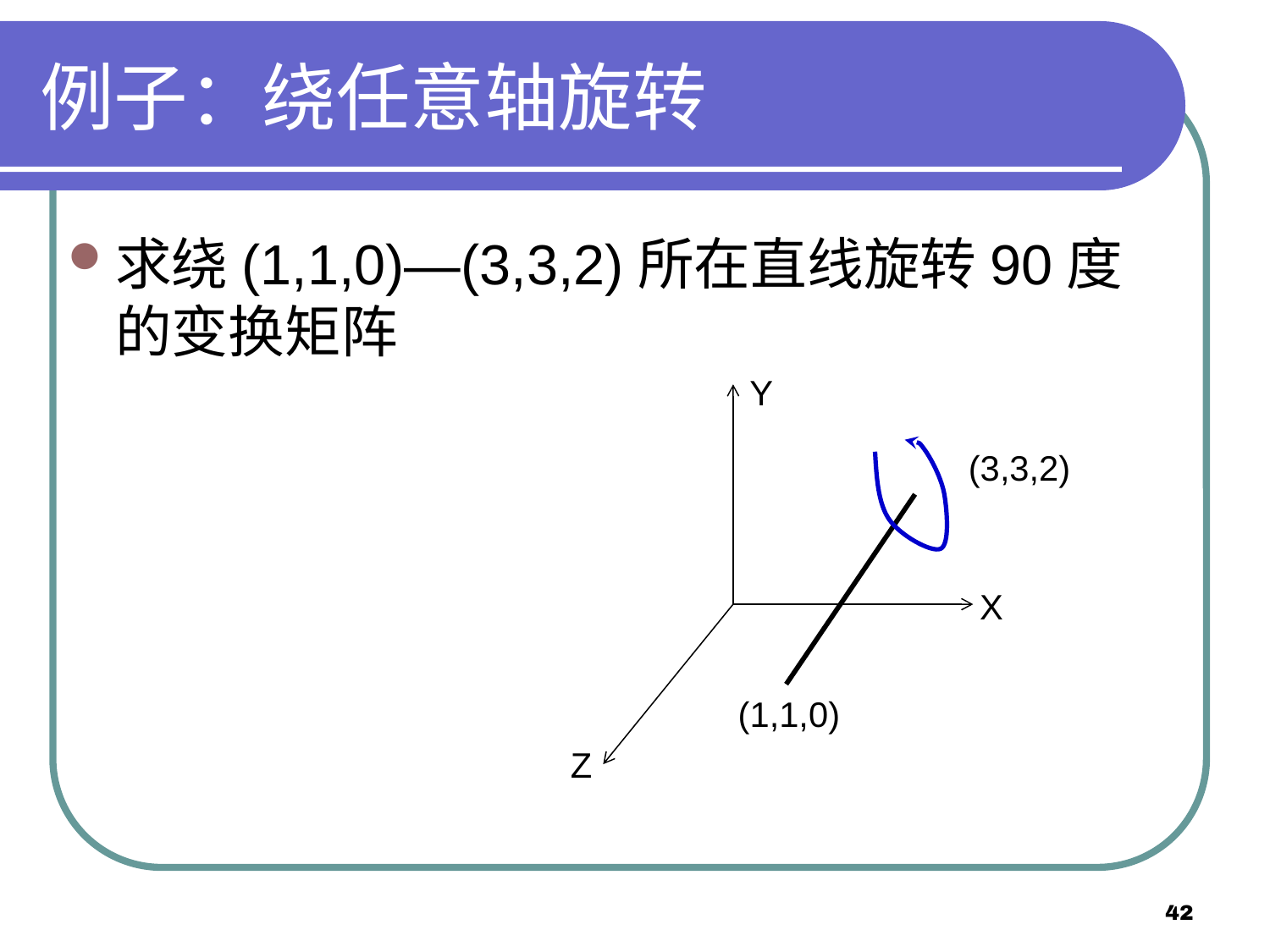

# 例子：绕任意轴旋转
求绕(1,1,0)—(3,3,2)所在直线旋转90度的变换矩阵
Y
X
Z

(3,3,2)
(1,1,0)
42